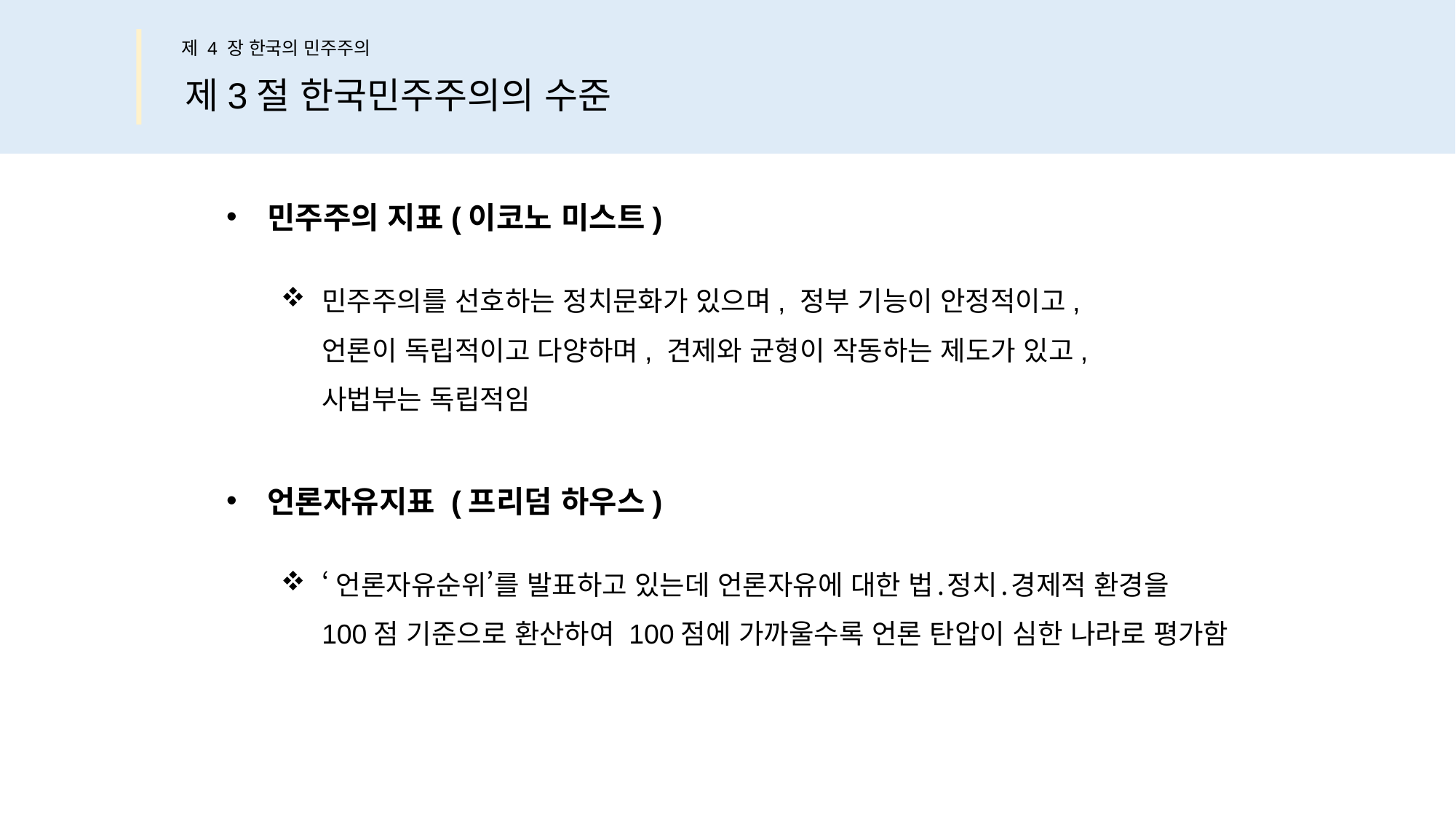

제 4 장 한국의 민주주의
제3절 한국민주주의의 수준
민주주의 지표(이코노 미스트)

민주주의를 선호하는 정치문화가 있으며, 정부 기능이 안정적이고,
언론이 독립적이고 다양하며, 견제와 균형이 작동하는 제도가 있고,
사법부는 독립적임

언론자유지표 (프리덤 하우스)

‘언론자유순위’를 발표하고 있는데 언론자유에 대한 법․정치․경제적 환경을
100점 기준으로 환산하여 100점에 가까울수록 언론 탄압이 심한 나라로 평가함